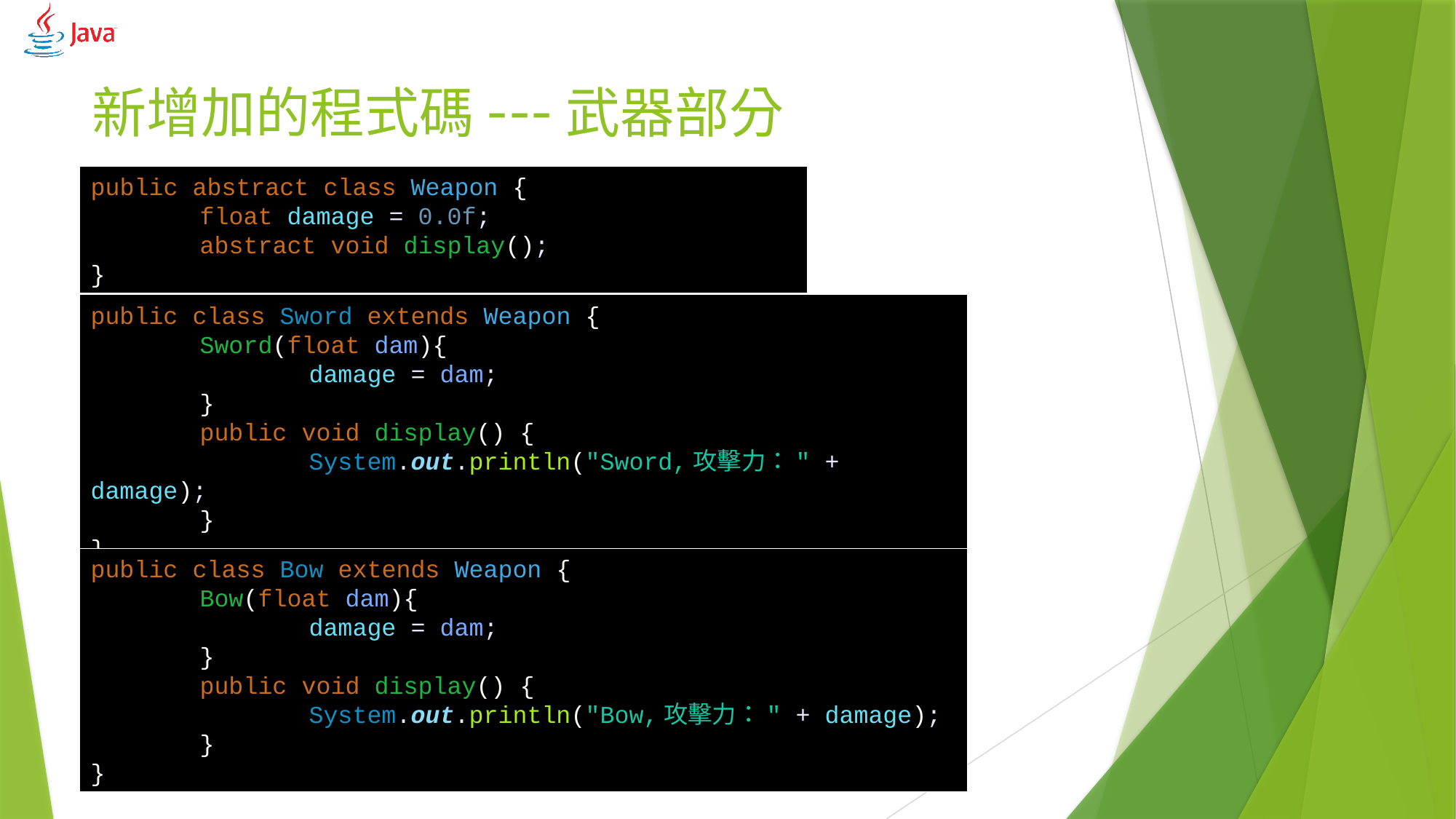

# 新增加的程式碼---武器部分
public abstract class Weapon {
	float damage = 0.0f;
	abstract void display();
}
public class Sword extends Weapon {
	Sword(float dam){
		damage = dam;
	}
	public void display() {
		System.out.println("Sword,攻擊力：" + damage);
	}
}
public class Bow extends Weapon {
	Bow(float dam){
		damage = dam;
	}
	public void display() {
		System.out.println("Bow,攻擊力：" + damage);
	}
}